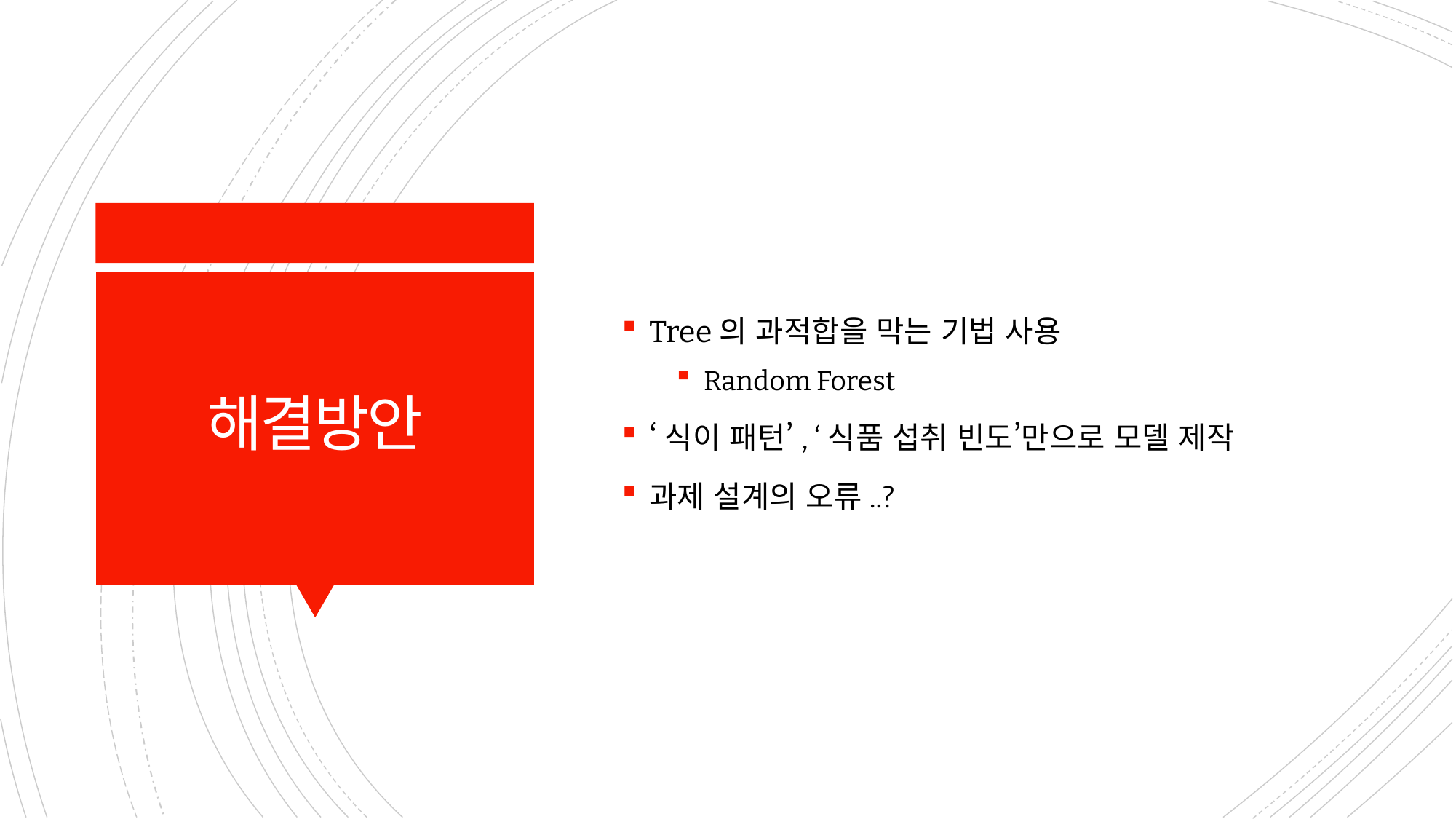

Tree의 과적합을 막는 기법 사용
Random Forest
‘식이 패턴’, ‘식품 섭취 빈도’만으로 모델 제작
과제 설계의 오류..?
# 해결방안